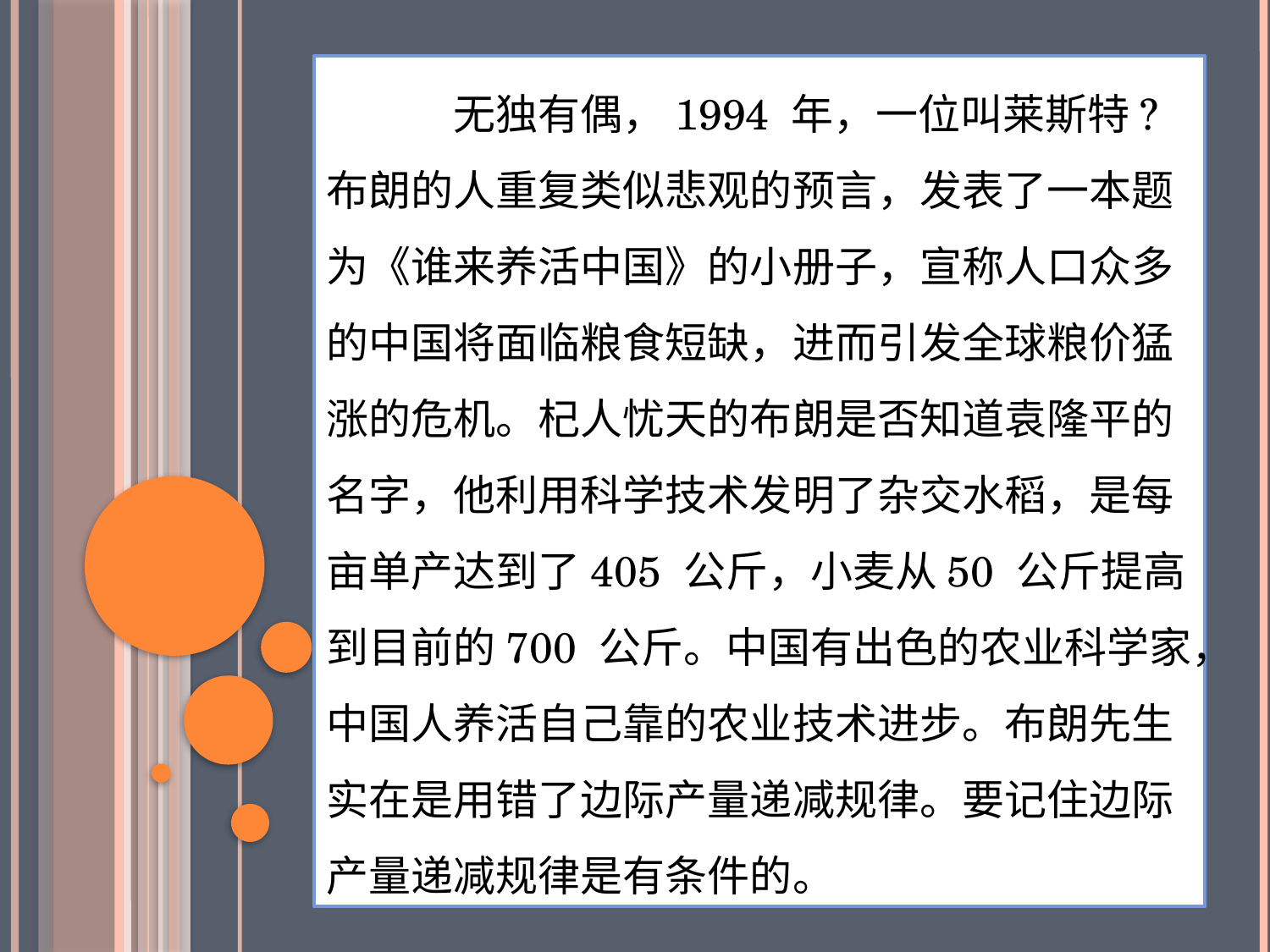

无独有偶，1994 年，一位叫莱斯特?布朗的人重复类似悲观的预言，发表了一本题为《谁来养活中国》的小册子，宣称人口众多的中国将面临粮食短缺，进而引发全球粮价猛涨的危机。杞人忧天的布朗是否知道袁隆平的名字，他利用科学技术发明了杂交水稻，是每亩单产达到了405 公斤，小麦从50 公斤提高到目前的700 公斤。中国有出色的农业科学家，中国人养活自己靠的农业技术进步。布朗先生实在是用错了边际产量递减规律。要记住边际产量递减规律是有条件的。